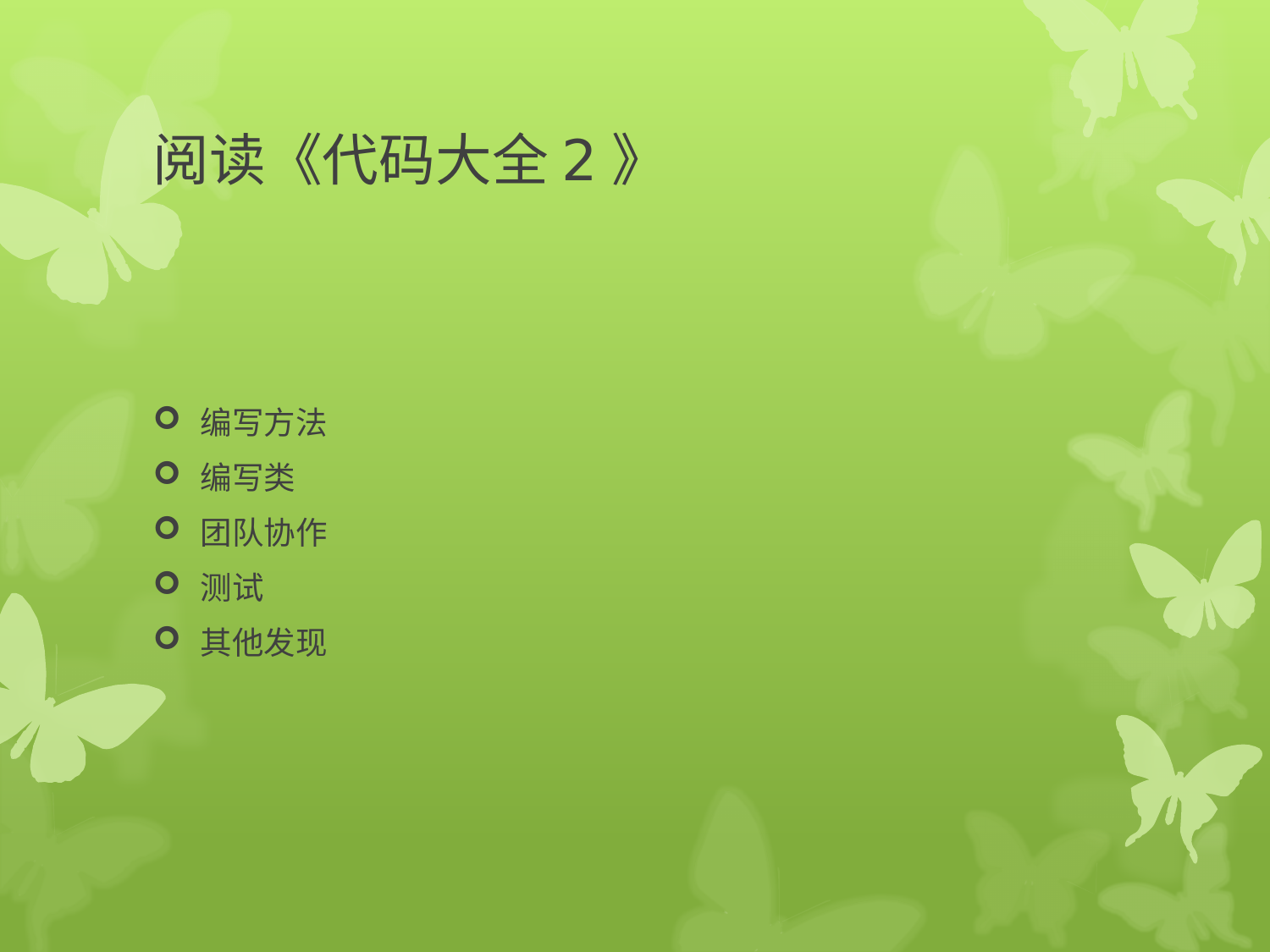

# 阅读《代码大全2》
编写方法
编写类
团队协作
测试
其他发现